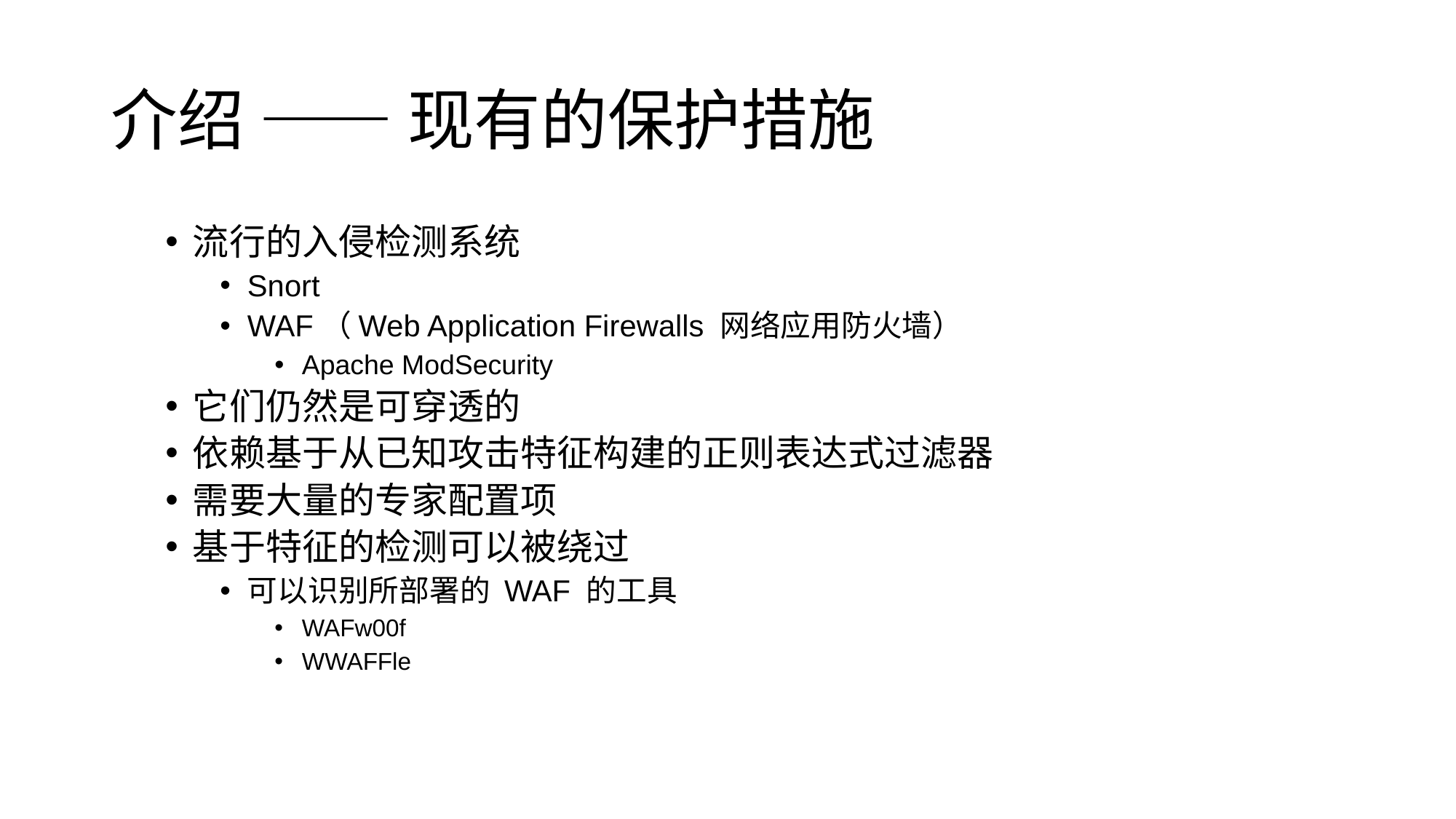

# 介绍 —— 现有的保护措施
流行的入侵检测系统
Snort
WAF（Web Application Firewalls 网络应用防火墙）
Apache ModSecurity
它们仍然是可穿透的
依赖基于从已知攻击特征构建的正则表达式过滤器
需要大量的专家配置项
基于特征的检测可以被绕过
可以识别所部署的 WAF 的工具
WAFw00f
WWAFFle